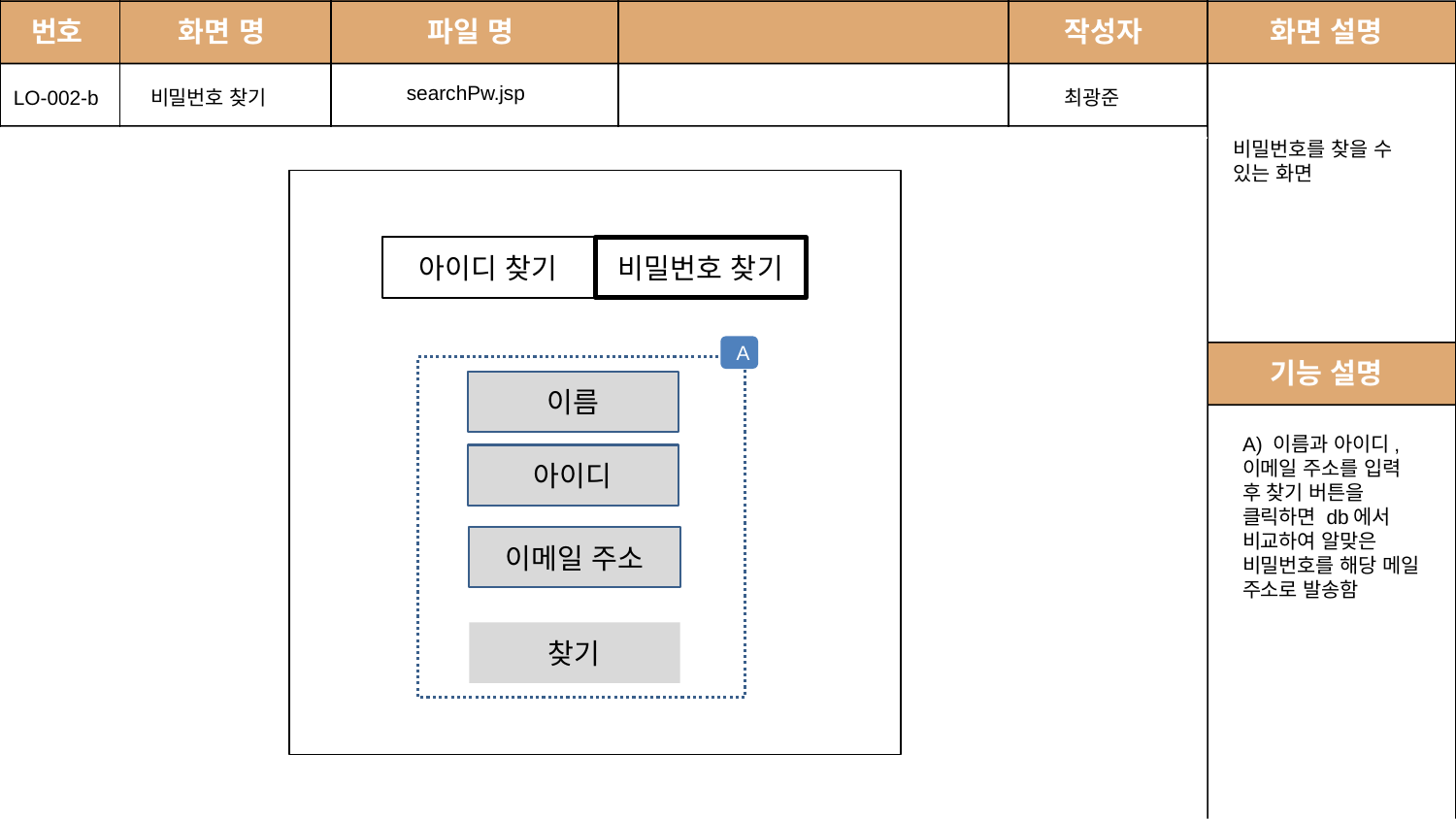

번호
화면 명
파일 명
작성자
화면 설명
searchPw.jsp
LO-002-b
비밀번호 찾기
최광준
비밀번호를 찾을 수 있는 화면
2
2
2
2

비밀번호 찾기
아이디 찾기
A
기능 설명

이름
A) 이름과 아이디, 이메일 주소를 입력 후 찾기 버튼을 클릭하면 db에서 비교하여 알맞은 비밀번호를 해당 메일 주소로 발송함
아이디
이메일 주소
찾기